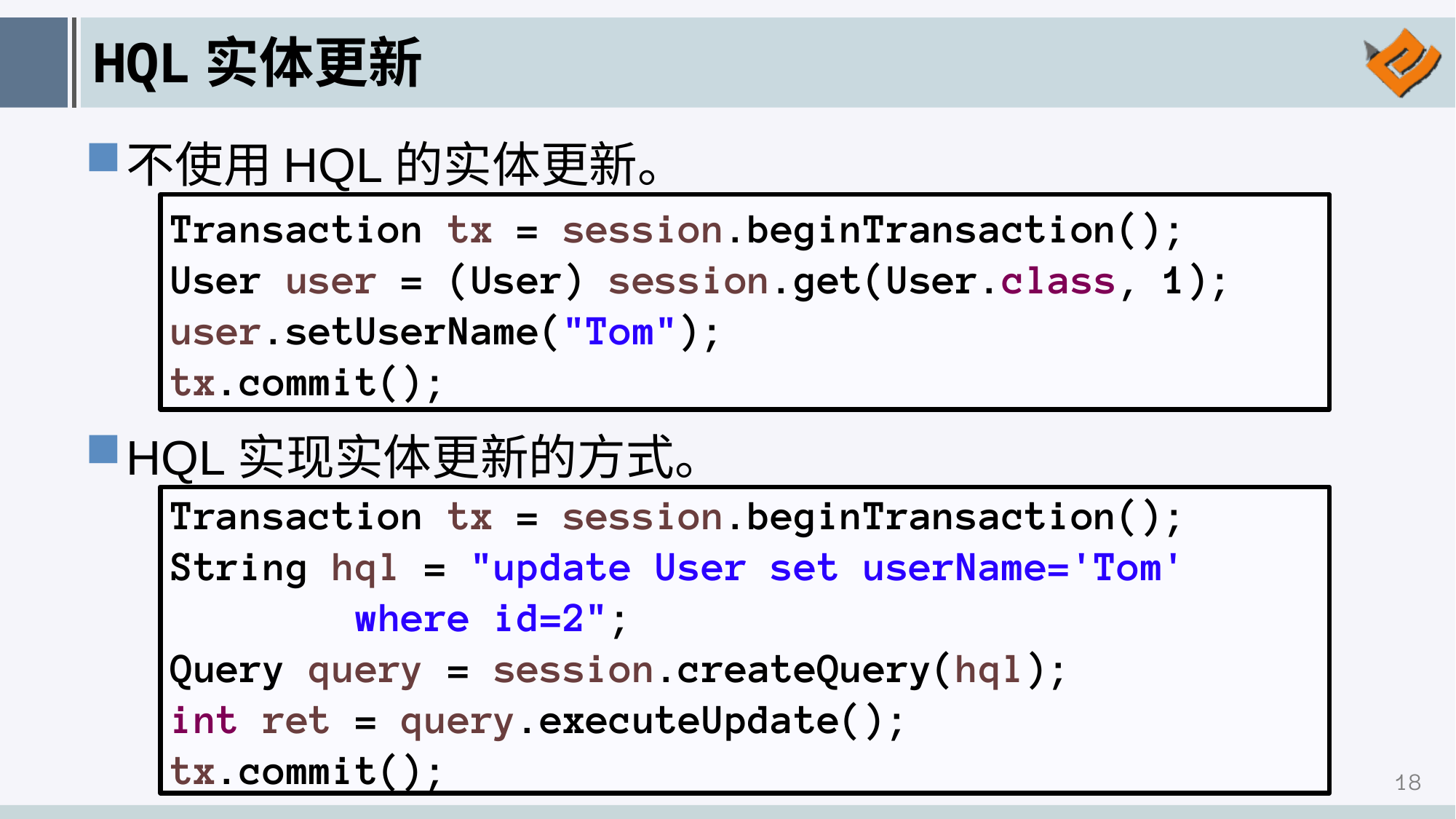

# HQL实体更新
不使用HQL的实体更新。
Transaction tx = session.beginTransaction();
User user = (User) session.get(User.class, 1);
user.setUserName("Tom");
tx.commit();
HQL实现实体更新的方式。
Transaction tx = session.beginTransaction();
String hql = "update User set userName='Tom'
        where id=2";
Query query = session.createQuery(hql);
int ret = query.executeUpdate();
tx.commit();